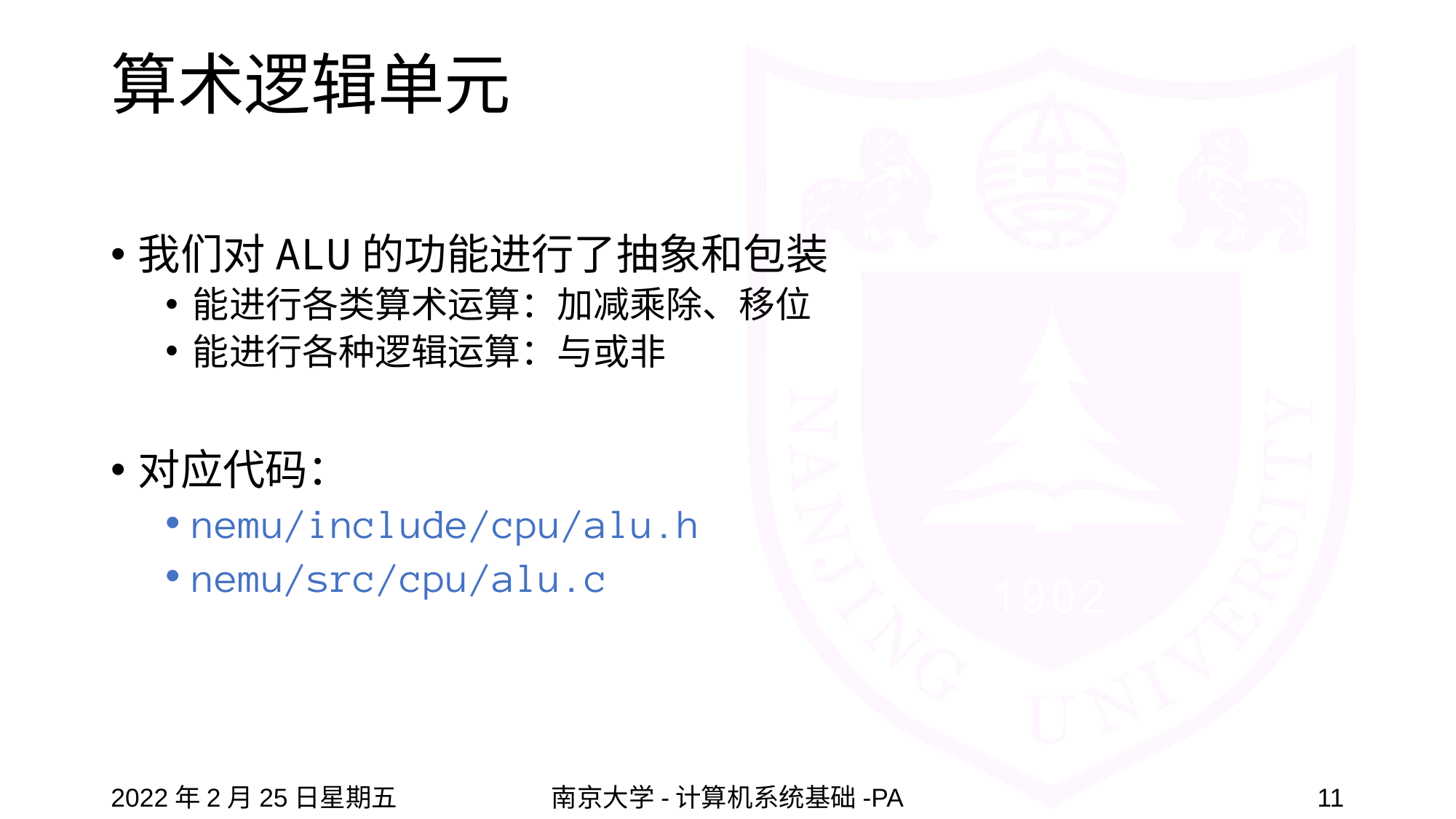

# 算术逻辑单元
我们对ALU的功能进行了抽象和包装
能进行各类算术运算：加减乘除、移位
能进行各种逻辑运算：与或非

对应代码：
nemu/include/cpu/alu.h
nemu/src/cpu/alu.c

2022年2月25日星期五
南京大学-计算机系统基础-PA
11